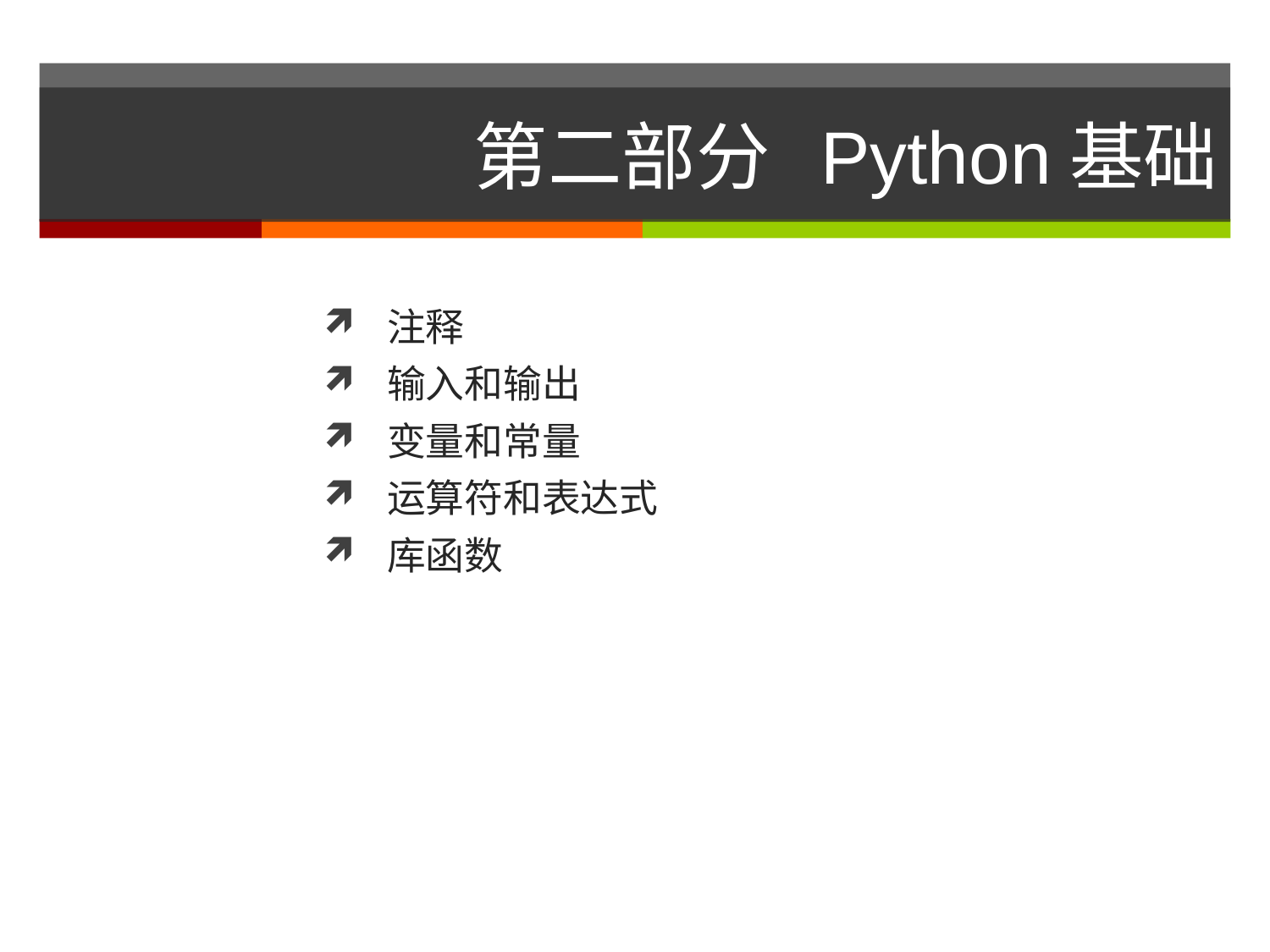

# 第二部分  Python基础
注释
输入和输出
变量和常量
运算符和表达式
库函数